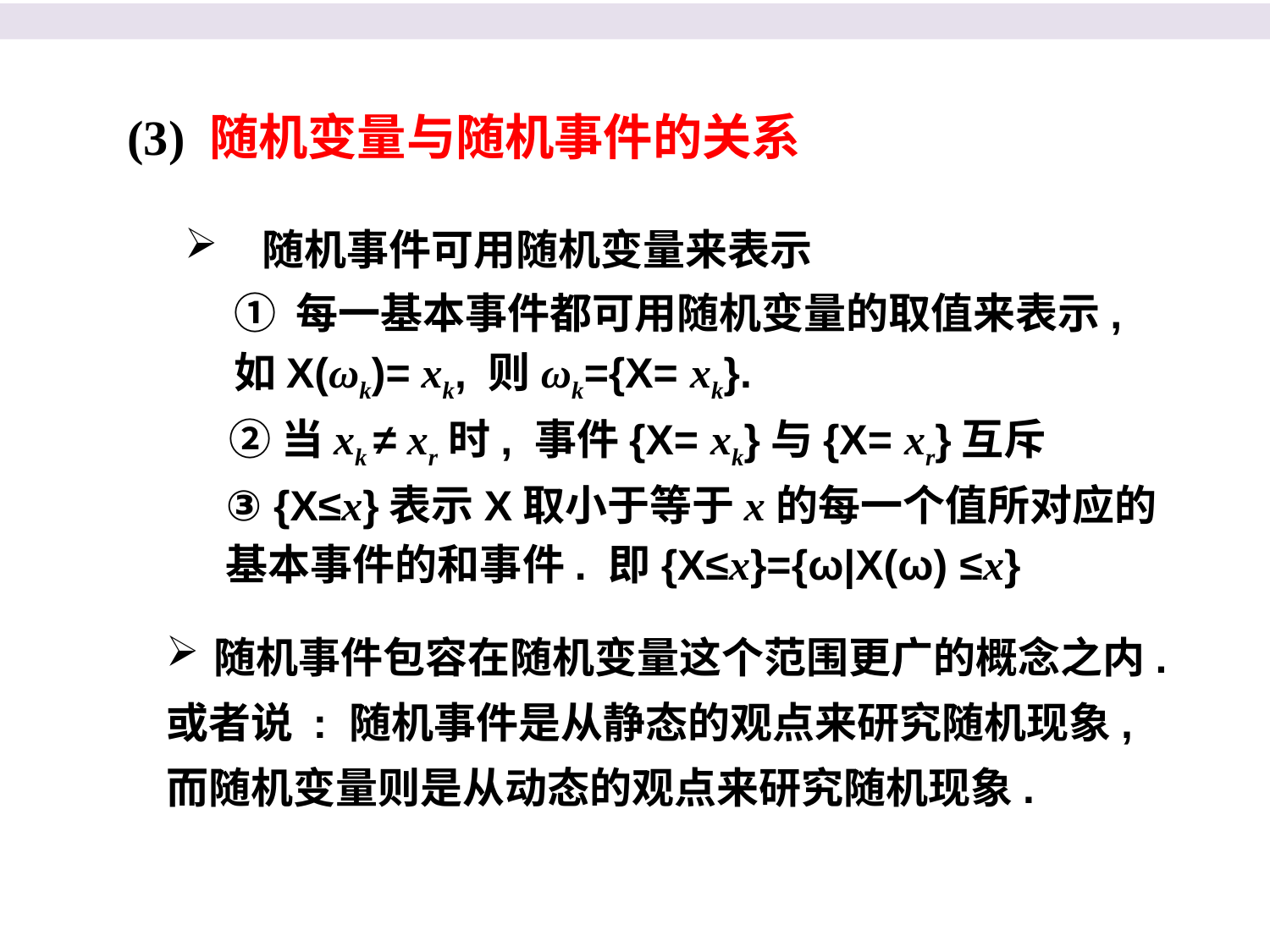

(3) 随机变量与随机事件的关系
  随机事件可用随机变量来表示
① 每一基本事件都可用随机变量的取值来表示,
如X(ωk)= xk, 则ωk={X= xk}.
②当xk ≠ xr时, 事件{X= xk}与{X= xr}互斥
③ {X≤x}表示X取小于等于x的每一个值所对应的
基本事件的和事件. 即{X≤x}={ω|X(ω) ≤x}
随机事件包容在随机变量这个范围更广的概念之内.
或者说 : 随机事件是从静态的观点来研究随机现象,
而随机变量则是从动态的观点来研究随机现象.